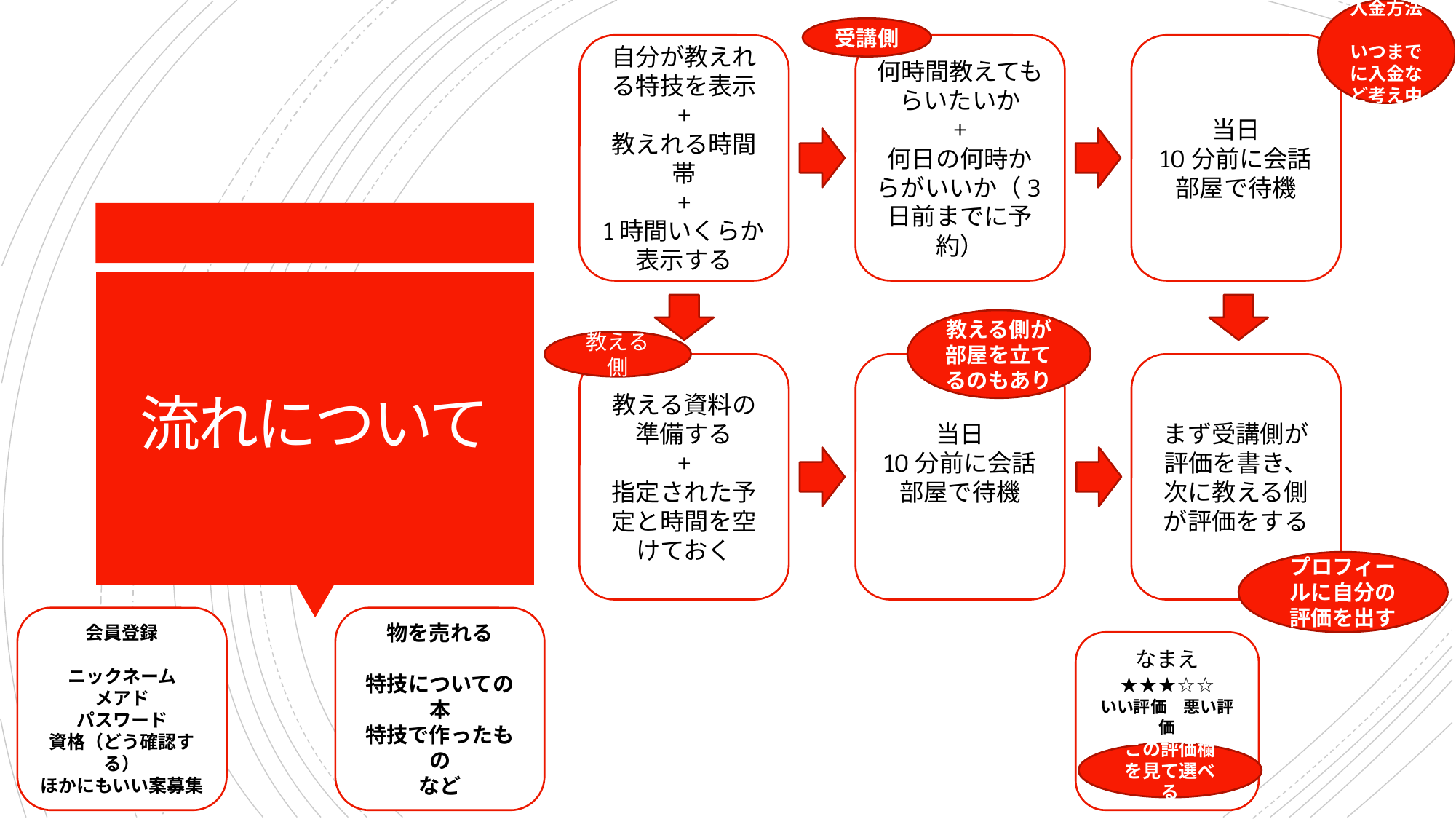

入金方法
いつまでに入金など考え中
受講側
当日
10分前に会話部屋で待機
自分が教えれる特技を表示
+
教えれる時間帯
+
1時間いくらか
表示する
何時間教えてもらいたいか
+
何日の何時からがいいか（3日前までに予約）

# 流れについて

教える側が部屋を立てるのもあり
教える側
まず受講側が
評価を書き、
次に教える側が評価をする
当日
10分前に会話部屋で待機

教える資料の
準備する
+
指定された予定と時間を空けておく

プロフィールに自分の評価を出す
会員登録

ニックネーム
メアド
パスワード
資格（どう確認する）
ほかにもいい案募集
物を売れる

特技についての本
特技で作ったもの
など
なまえ
★★★☆☆
いい評価　悪い評価

この評価欄を見て選べる